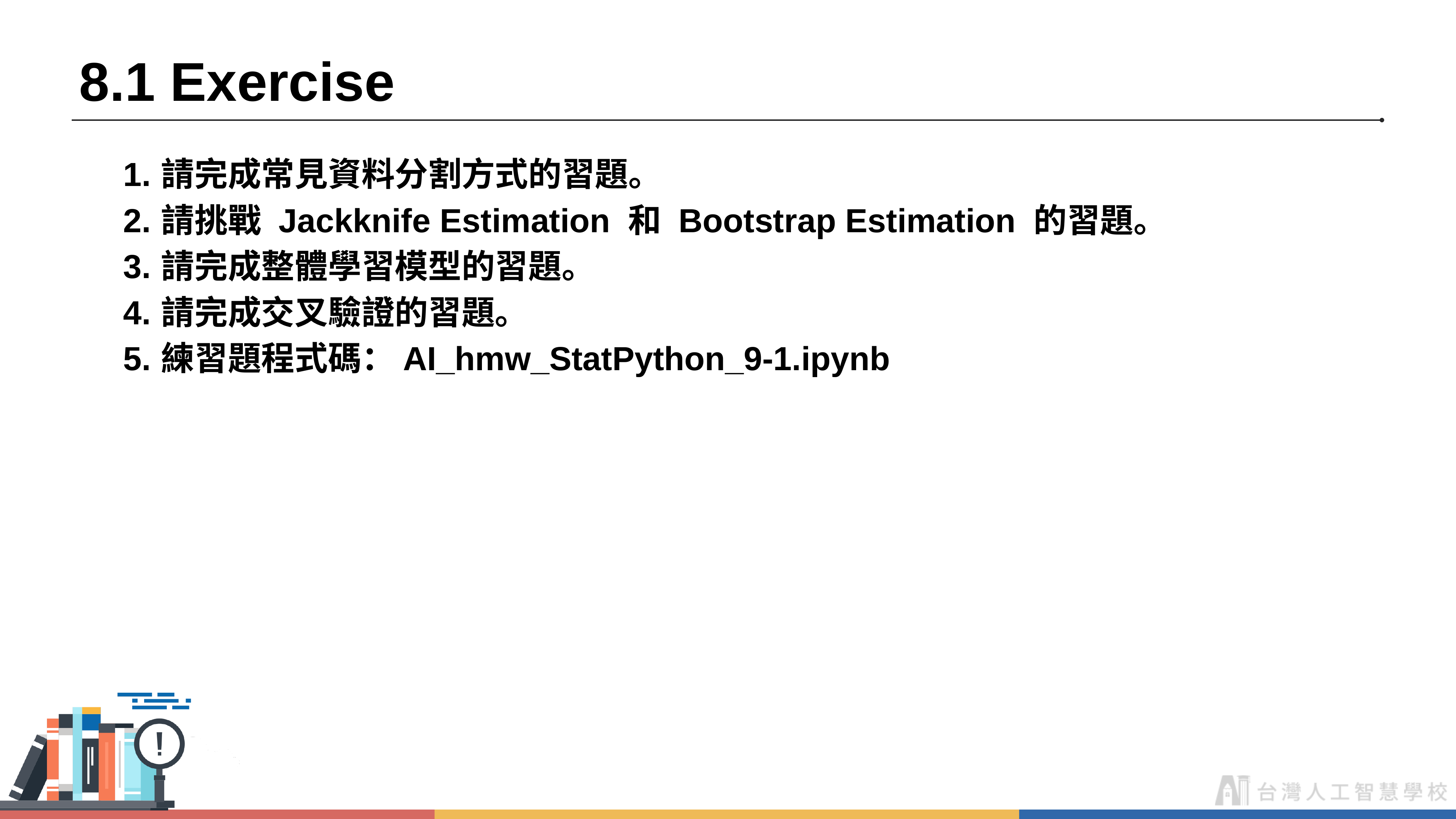

# 8.1 Exercise
請完成常見資料分割方式的習題。
請挑戰 Jackknife Estimation 和 Bootstrap Estimation 的習題。
請完成整體學習模型的習題。
請完成交叉驗證的習題。
練習題程式碼：AI_hmw_StatPython_9-1.ipynb